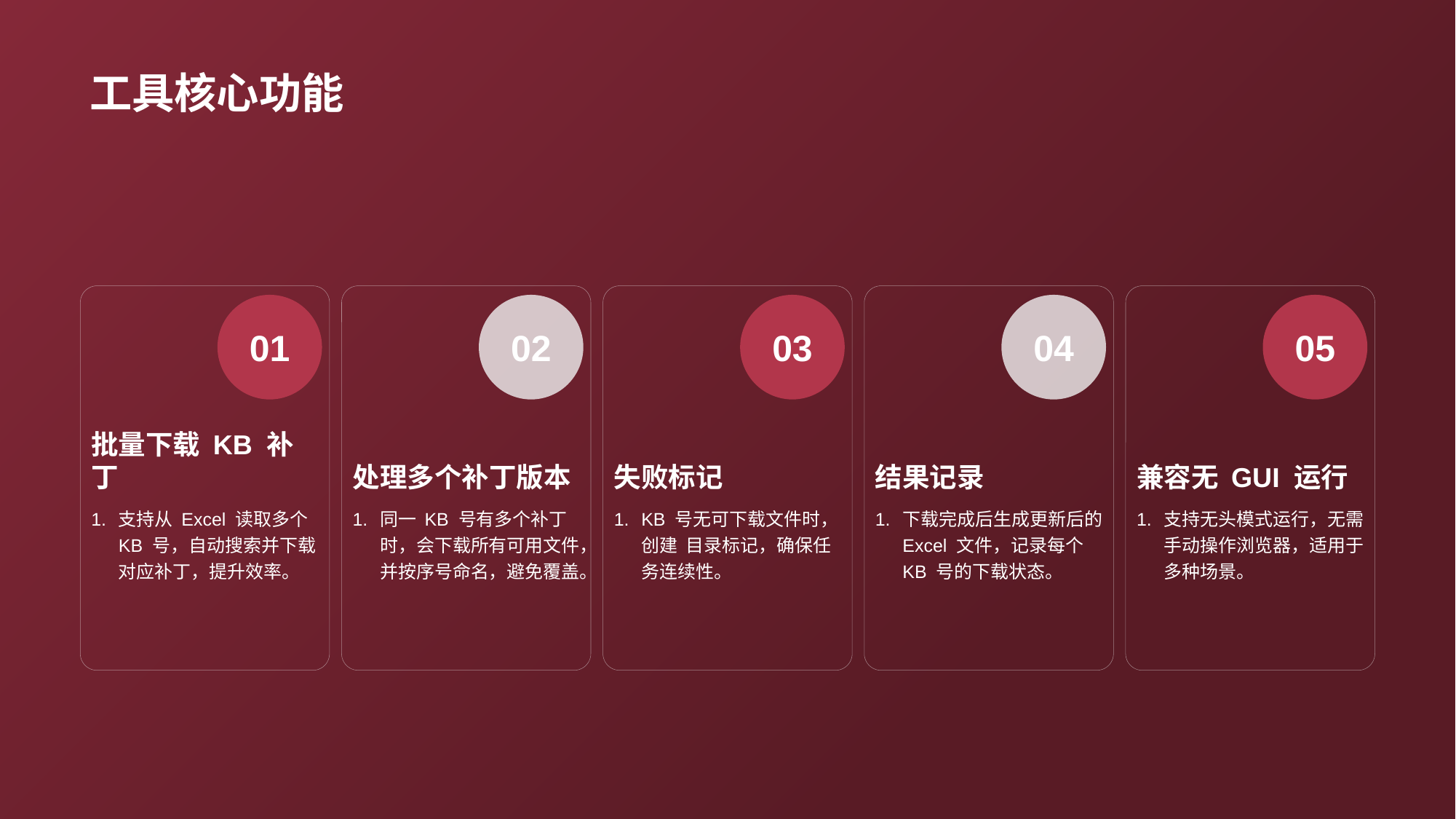

# 工具核心功能

01
批量下载 KB 补丁
支持从 Excel 读取多个 KB 号，自动搜索并下载对应补丁，提升效率。

02
处理多个补丁版本
同一 KB 号有多个补丁时，会下载所有可用文件，并按序号命名，避免覆盖。

03
失败标记
KB 号无可下载文件时，创建  目录标记，确保任务连续性。

04
结果记录
下载完成后生成更新后的 Excel 文件，记录每个 KB 号的下载状态。

05
兼容无 GUI 运行
支持无头模式运行，无需手动操作浏览器，适用于多种场景。